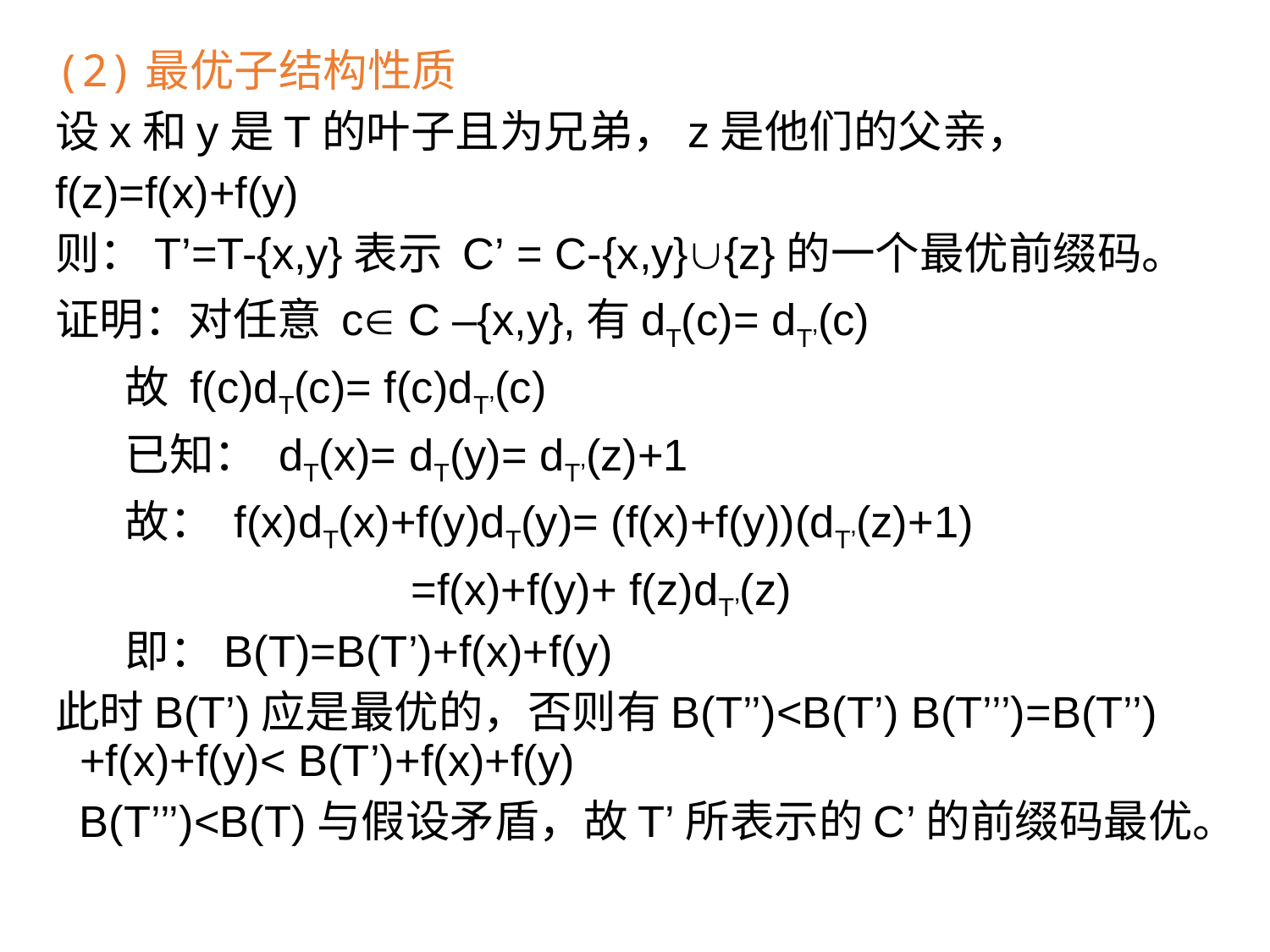

(2)最优子结构性质
设x和y是T的叶子且为兄弟，z是他们的父亲，
f(z)=f(x)+f(y)
则：T’=T-{x,y}表示 C’ = C-{x,y}∪{z}的一个最优前缀码。
证明：对任意 c∈ C –{x,y},有dT(c)= dT’(c)
      故 f(c)dT(c)= f(c)dT’(c)
      已知： dT(x)= dT(y)= dT’(z)+1
      故： f(x)dT(x)+f(y)dT(y)= (f(x)+f(y))(dT’(z)+1)
                             =f(x)+f(y)+ f(z)dT’(z)
      即：B(T)=B(T’)+f(x)+f(y)
此时B(T’)应是最优的，否则有B(T’’)<B(T’) B(T’’’)=B(T’’)+f(x)+f(y)< B(T’)+f(x)+f(y)
  B(T’’’)<B(T)与假设矛盾，故T’所表示的C’的前缀码最优。